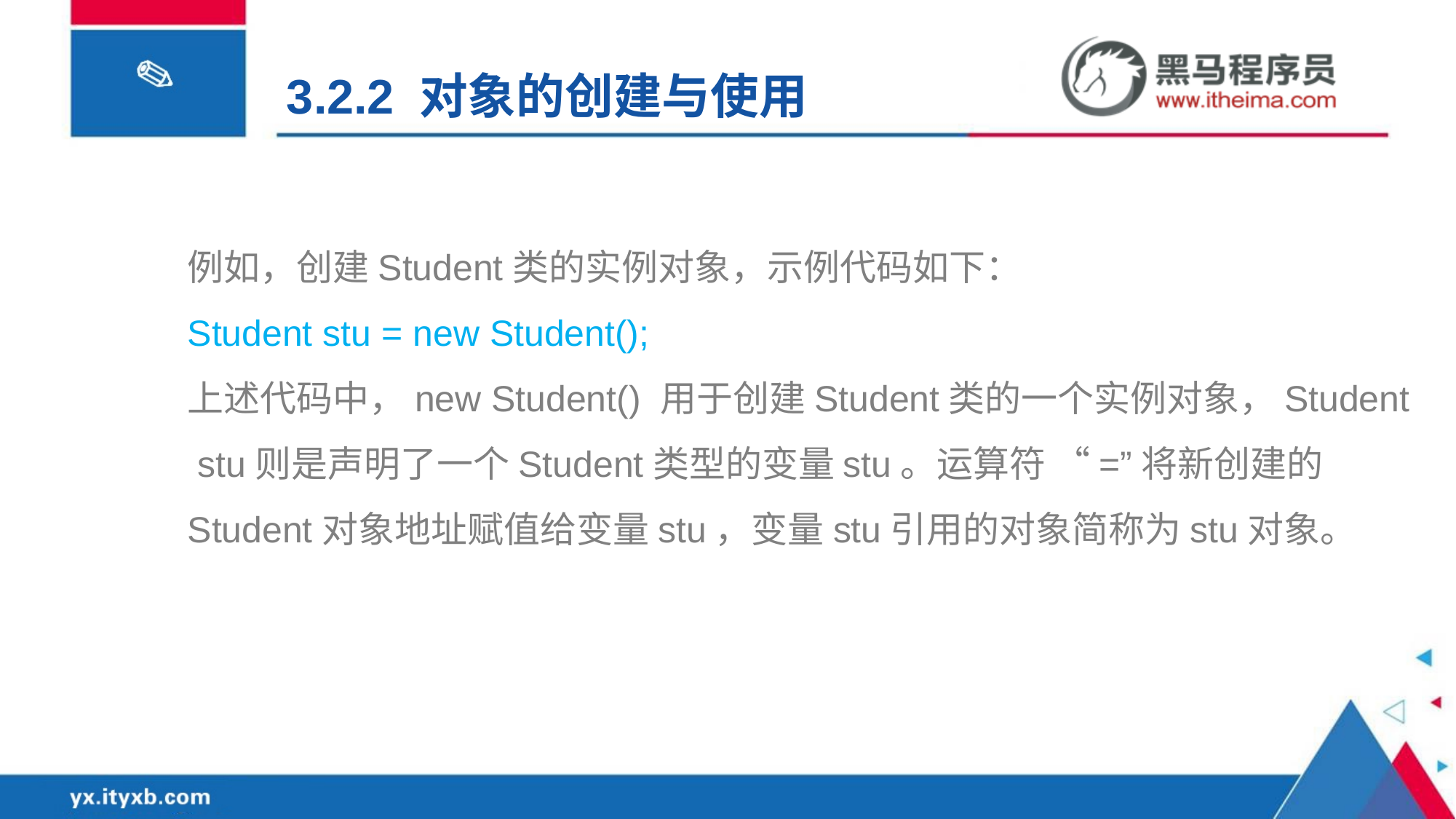

3.2.2 对象的创建与使用
例如，创建Student类的实例对象，示例代码如下：
Student stu = new Student();
上述代码中，new Student() 用于创建Student类的一个实例对象，Student  stu则是声明了一个Student类型的变量stu。运算符 “=”将新创建的Student对象地址赋值给变量stu，变量stu引用的对象简称为stu对象。